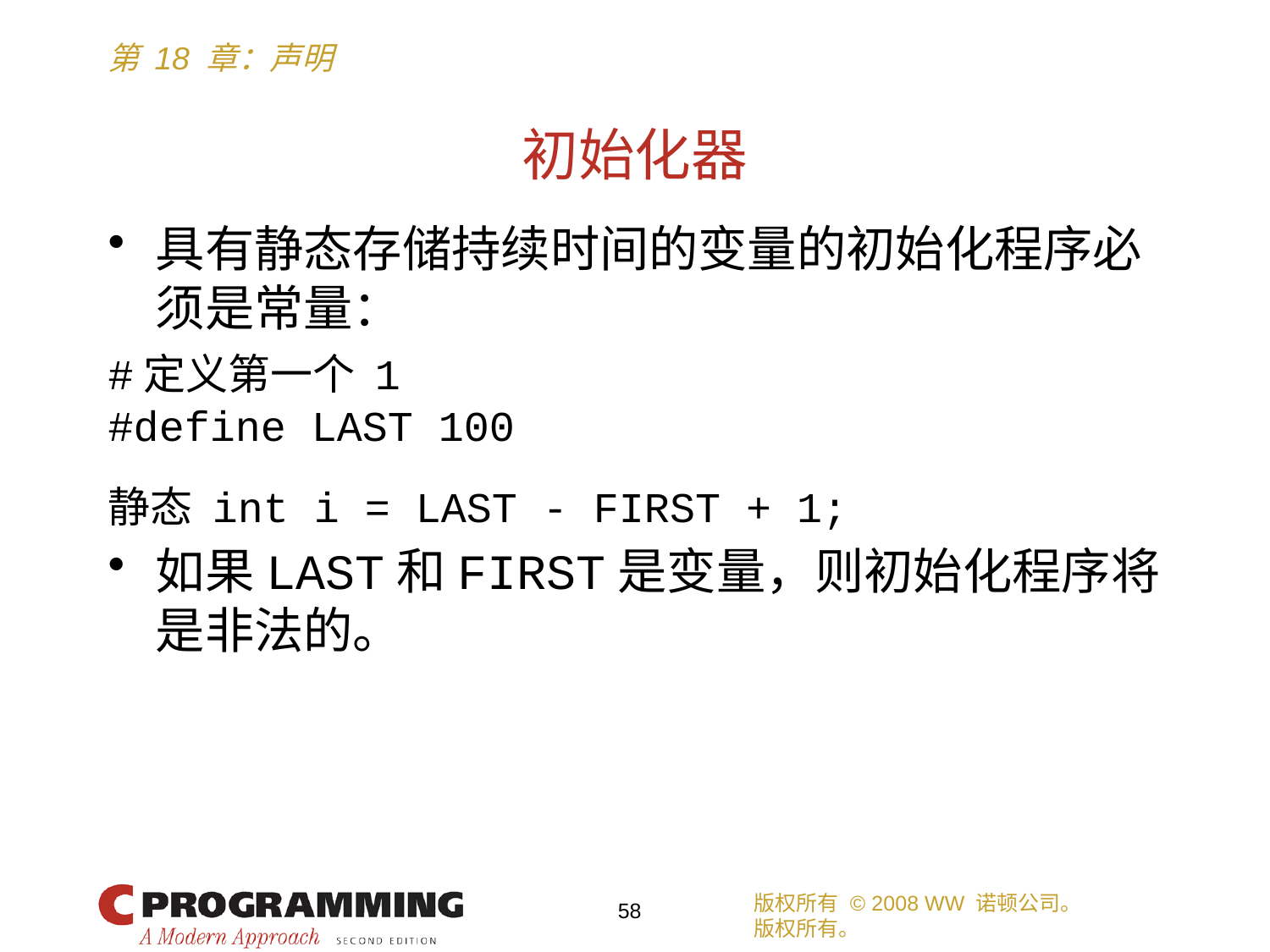

# 初始化器
具有静态存储持续时间的变量的初始化程序必须是常量：
#定义第一个 1
#define LAST 100

静态 int i = LAST - FIRST + 1;
如果LAST和FIRST是变量，则初始化程序将是非法的。
版权所有 © 2008 WW 诺顿公司。
版权所有。
58